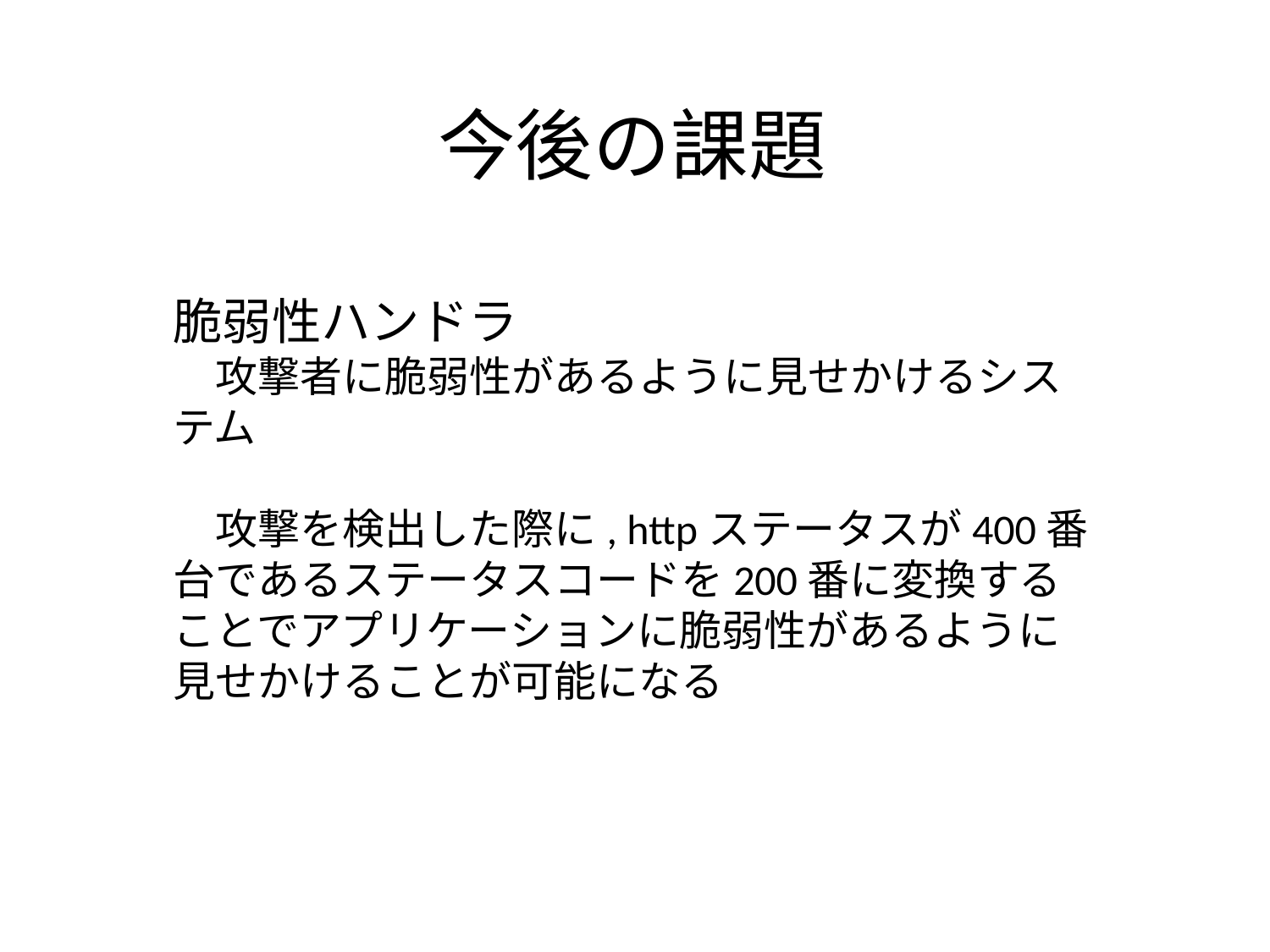

今後の課題
脆弱性ハンドラ
　攻撃者に脆弱性があるように見せかけるシステム

　攻撃を検出した際に, httpステータスが400番台であるステータスコードを200番に変換することでアプリケーションに脆弱性があるように見せかけることが可能になる